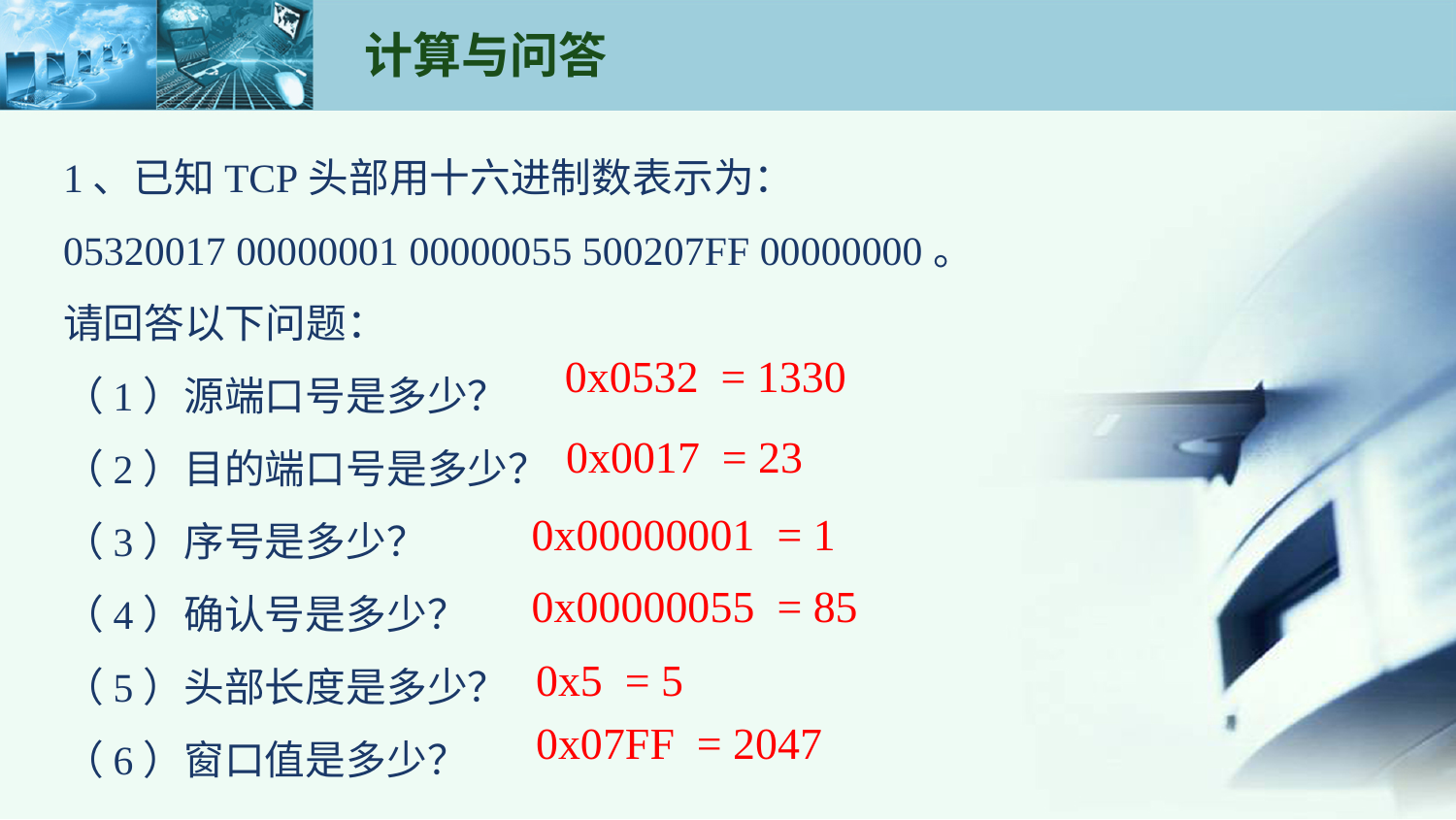

# 计算与问答
1、已知TCP头部用十六进制数表示为：
05320017 00000001 00000055 500207FF 00000000。
请回答以下问题：
（1）源端口号是多少？
（2）目的端口号是多少？
（3）序号是多少？
（4）确认号是多少？
（5）头部长度是多少？
（6）窗口值是多少？
0x0532  = 1330
0x0017  = 23
0x00000001  = 1
0x00000055  = 85
0x5  = 5
0x07FF  = 2047